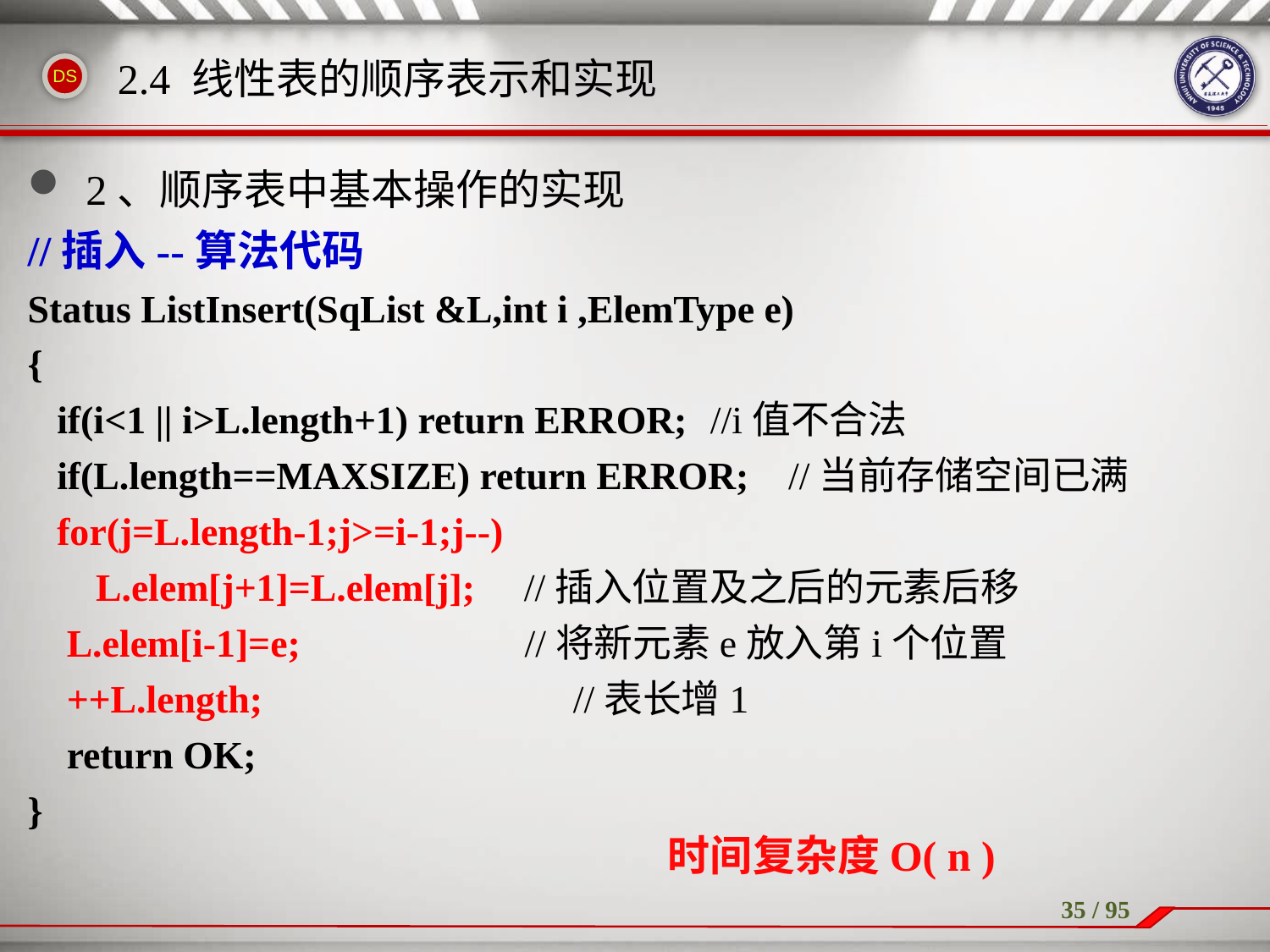

# 2.4 线性表的顺序表示和实现
 2、顺序表中基本操作的实现
//插入--算法代码
Status ListInsert(SqList &L,int i ,ElemType e)
{
   if(i<1 || i>L.length+1) return ERROR;	//i值不合法
   if(L.length==MAXSIZE) return ERROR;    //当前存储空间已满
   for(j=L.length-1;j>=i-1;j--)
       L.elem[j+1]=L.elem[j];     //插入位置及之后的元素后移
    L.elem[i-1]=e;                       //将新元素e放入第i个位置
    ++L.length;		            //表长增1
    return OK;
}
时间复杂度O( n )